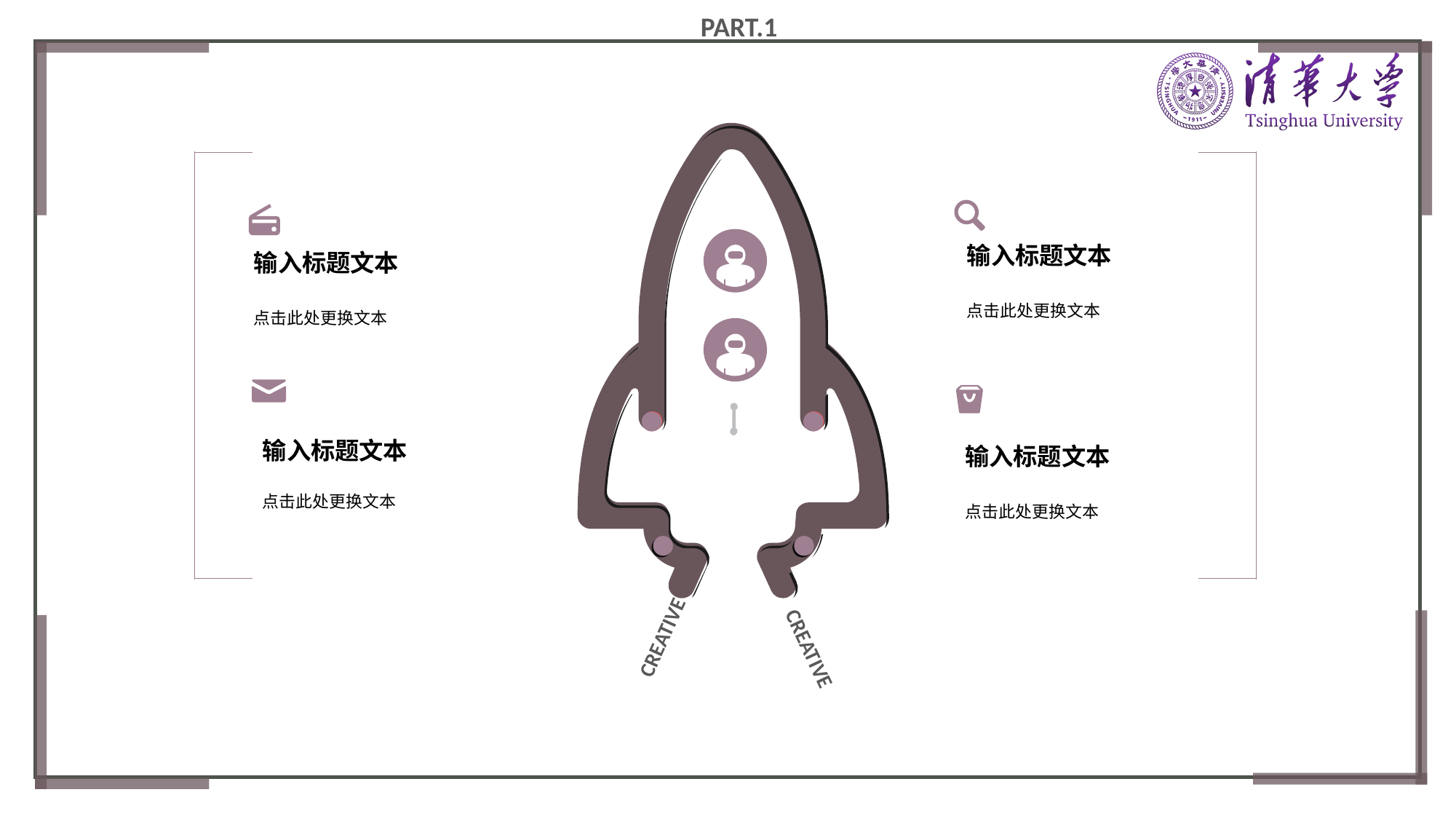

PART.1

输入标题文本
输入标题文本

点击此处更换文本
点击此处更换文本

输入标题文本
输入标题文本
点击此处更换文本
点击此处更换文本

CREATIVE
CREATIVE